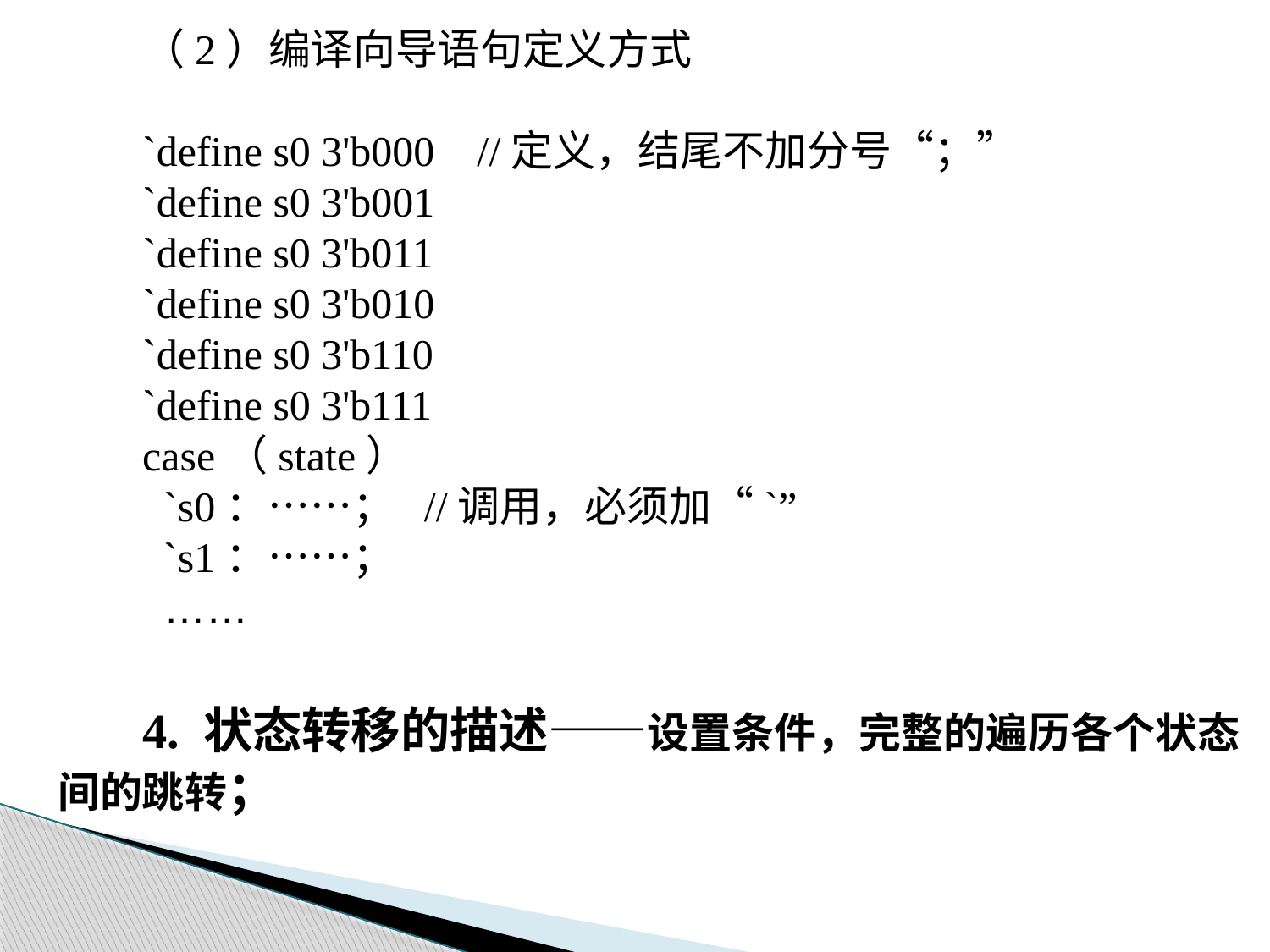

（2）编译向导语句定义方式

`define s0 3'b000    //定义，结尾不加分号“；”
`define s0 3'b001
`define s0 3'b011
`define s0 3'b010
`define s0 3'b110
`define s0 3'b111
case（state）
  `s0：……；  //调用，必须加“`”
  `s1：……；
  ……

4. 状态转移的描述——设置条件，完整的遍历各个状态间的跳转；